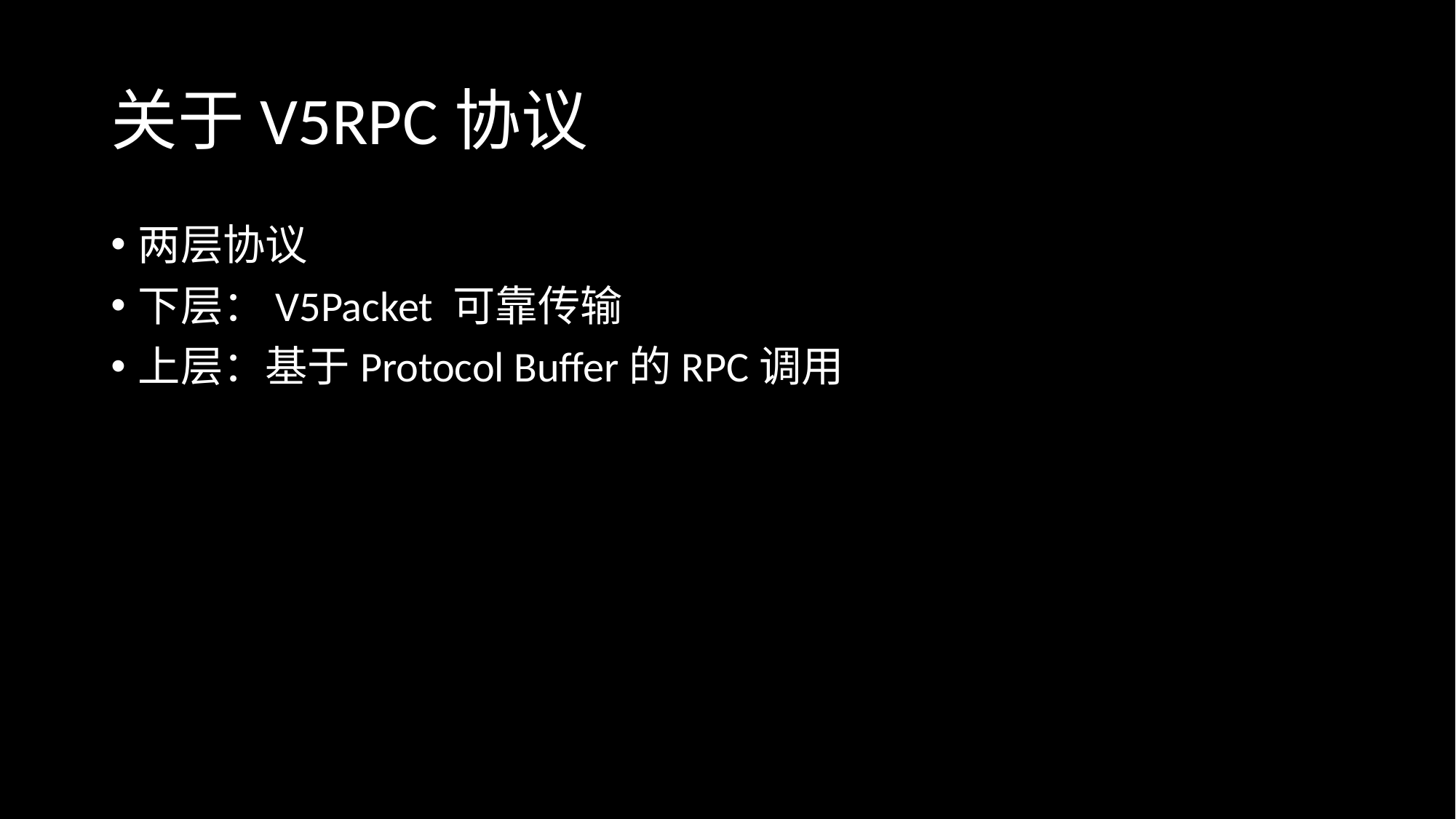

# 关于V5RPC协议
两层协议
下层：V5Packet 可靠传输
上层：基于Protocol Buffer的RPC调用